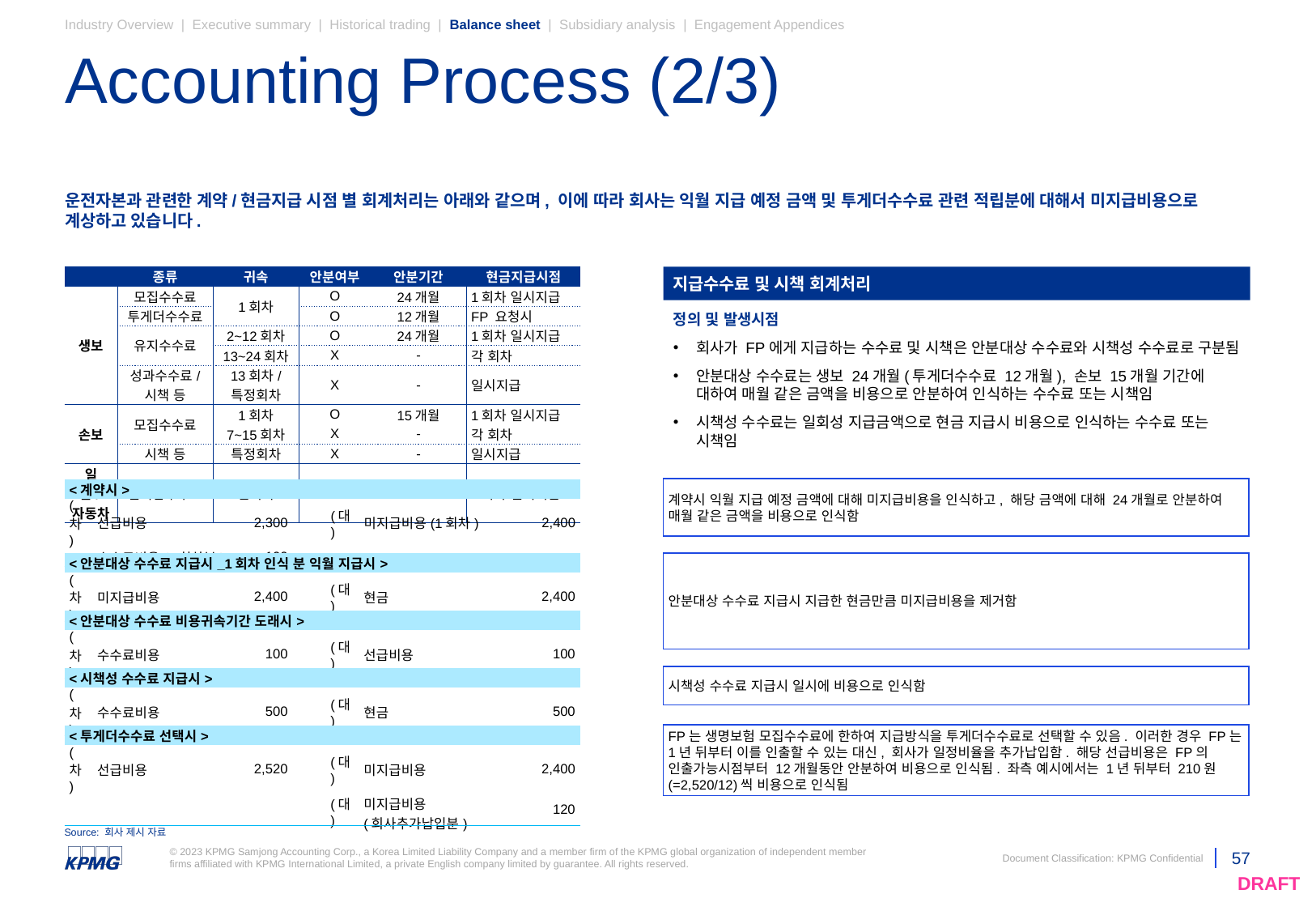

Industry Overview  |  Executive summary  |  Historical trading  |  Balance sheet  |  Subsidiary analysis  |  Engagement Appendices
# Accounting Process (2/3)
운전자본과 관련한 계약/현금지급 시점 별 회계처리는 아래와 같으며, 이에 따라 회사는 익월 지급 예정 금액 및 투게더수수료 관련 적립분에 대해서 미지급비용으로 계상하고 있습니다.
|  | 종류 | 귀속 | 안분여부 | 안분기간 | 현금지급시점 |
| --- | --- | --- | --- | --- | --- |
| 생보 | 모집수수료 | 1회차 | O | 24개월 | 1회차 일시지급 |
|  | 투게더수수료 |  | O | 12개월 | FP 요청시 |
|  | 유지수수료 | 2~12회차 | O | 24개월 | 1회차 일시지급 |
|  |  | 13~24회차 | X | - | 각 회차 |
|  | 성과수수료/ 시책 등 | 13회차/ 특정회차 | X | - | 일시지급 |
| 손보 | 모집수수료 | 1회차 | O | 15개월 | 1회차 일시지급 |
|  |  | 7~15회차 | X | - | 각 회차 |
|  | 시책 등 | 특정회차 | X | - | 일시지급 |
| 일반/자동차 | 일시납수수료 | 전회차 | X | - | 1회차 일시지급 |
지급수수료 및 시책 회계처리
정의 및 발생시점
회사가 FP에게 지급하는 수수료 및 시책은 안분대상 수수료와 시책성 수수료로 구분됨
안분대상 수수료는 생보 24개월(투게더수수료 12개월), 손보 15개월 기간에 대하여 매월 같은 금액을 비용으로 안분하여 인식하는 수수료 또는 시책임
시책성 수수료는 일회성 지급금액으로 현금 지급시 비용으로 인식하는 수수료 또는 시책임
계약시 익월 지급 예정 금액에 대해 미지급비용을 인식하고, 해당 금액에 대해 24개월로 안분하여 매월 같은 금액을 비용으로 인식함
| <계약시> |  |  |  |  |  |  |
| --- | --- | --- | --- | --- | --- | --- |
| (차) | 선급비용 | 2,300 |  | (대) | 미지급비용(1회차) | 2,400 |
|  | 수수료비용(1회차분) | 100 |  |  |  |  |
| <안분대상 수수료 지급시\_1회차 인식 분 익월 지급시> |  |  |  |  |  |  |
| --- | --- | --- | --- | --- | --- | --- |
| (차) | 미지급비용 | 2,400 |  | (대) | 현금 | 2,400 |
안분대상 수수료 지급시 지급한 현금만큼 미지급비용을 제거함
| <안분대상 수수료 비용귀속기간 도래시> |  |  |  |  |  |  |
| --- | --- | --- | --- | --- | --- | --- |
| (차) | 수수료비용 | 100 |  | (대) | 선급비용 | 100 |
시책성 수수료 지급시 일시에 비용으로 인식함
| <시책성 수수료 지급시> |  |  |  |  |  |  |
| --- | --- | --- | --- | --- | --- | --- |
| (차) | 수수료비용 | 500 |  | (대) | 현금 | 500 |
FP는 생명보험 모집수수료에 한하여 지급방식을 투게더수수료로 선택할 수 있음. 이러한 경우 FP는 1년 뒤부터 이를 인출할 수 있는 대신, 회사가 일정비율을 추가납입함. 해당 선급비용은 FP의 인출가능시점부터 12개월동안 안분하여 비용으로 인식됨. 좌측 예시에서는 1년 뒤부터 210원(=2,520/12)씩 비용으로 인식됨
| <투게더수수료 선택시> |  |  |  |  |  |  |
| --- | --- | --- | --- | --- | --- | --- |
| (차) | 선급비용 | 2,520 |  | (대) | 미지급비용 | 2,400 |
|  |  |  |  | (대) | 미지급비용 (회사추가납입분) | 120 |
Source: 회사 제시 자료